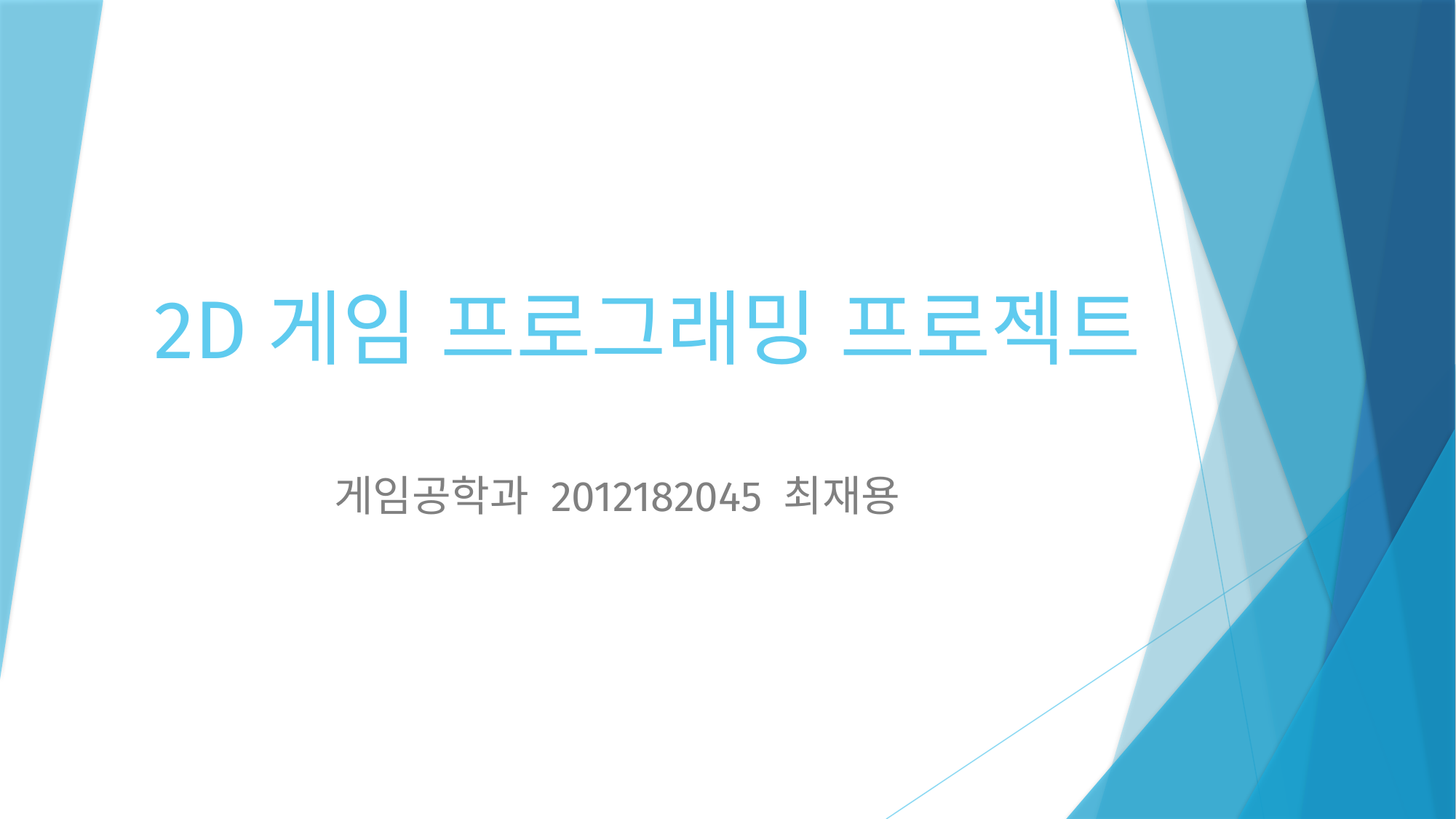

# 2D게임 프로그래밍 프로젝트
게임공학과 2012182045 최재용